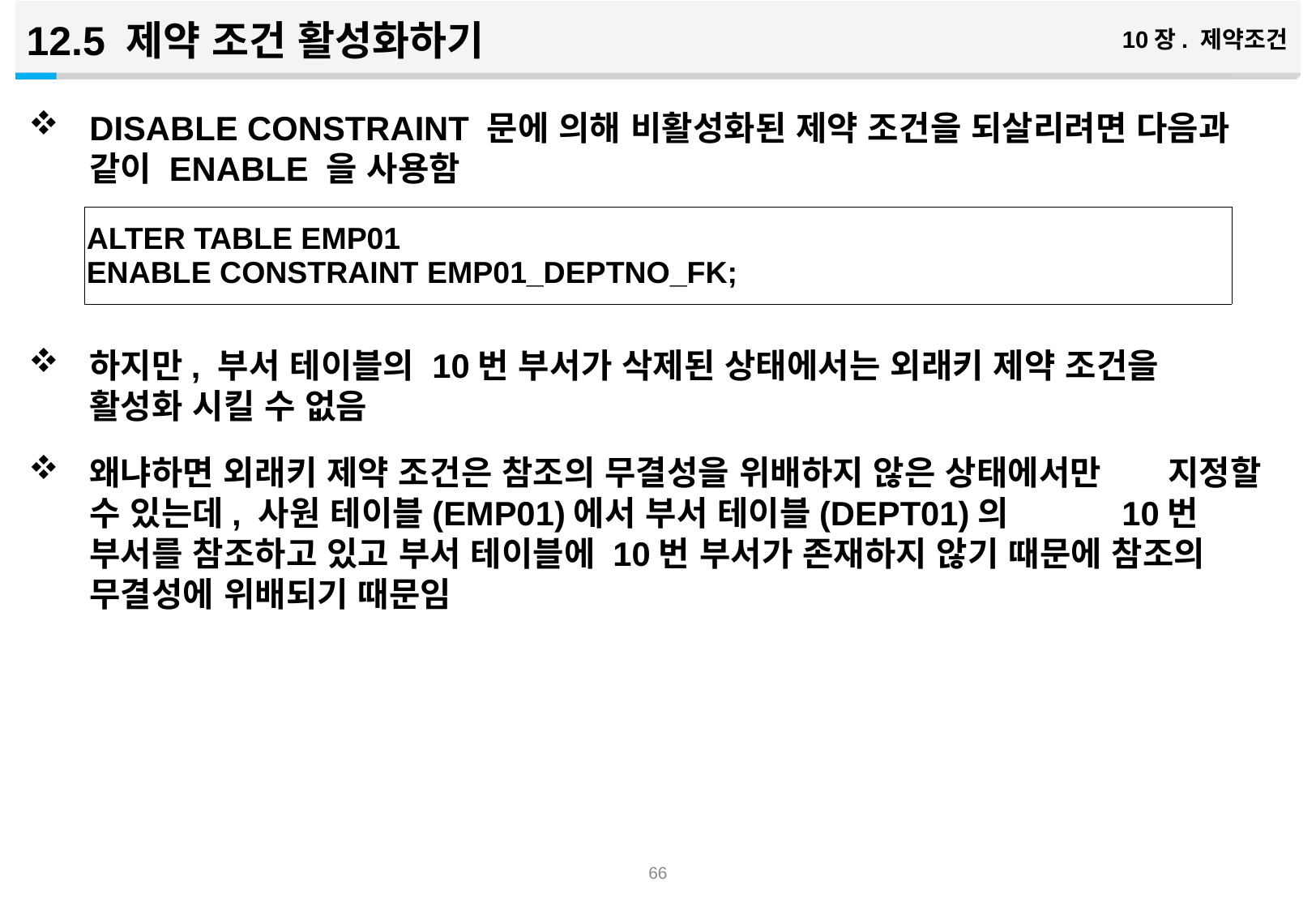

12.5 제약 조건 활성화하기
10장. 제약조건
DISABLE CONSTRAINT 문에 의해 비활성화된 제약 조건을 되살리려면 다음과 같이 ENABLE 을 사용함

하지만, 부서 테이블의 10번 부서가 삭제된 상태에서는 외래키 제약 조건을           활성화 시킬 수 없음
왜냐하면 외래키 제약 조건은 참조의 무결성을 위배하지 않은 상태에서만       지정할 수 있는데, 사원 테이블(EMP01)에서 부서 테이블(DEPT01)의           10번 부서를 참조하고 있고 부서 테이블에 10번 부서가 존재하지 않기 때문에 참조의 무결성에 위배되기 때문임
| ALTER TABLE EMP01 ENABLE CONSTRAINT EMP01\_DEPTNO\_FK; |
| --- |
66